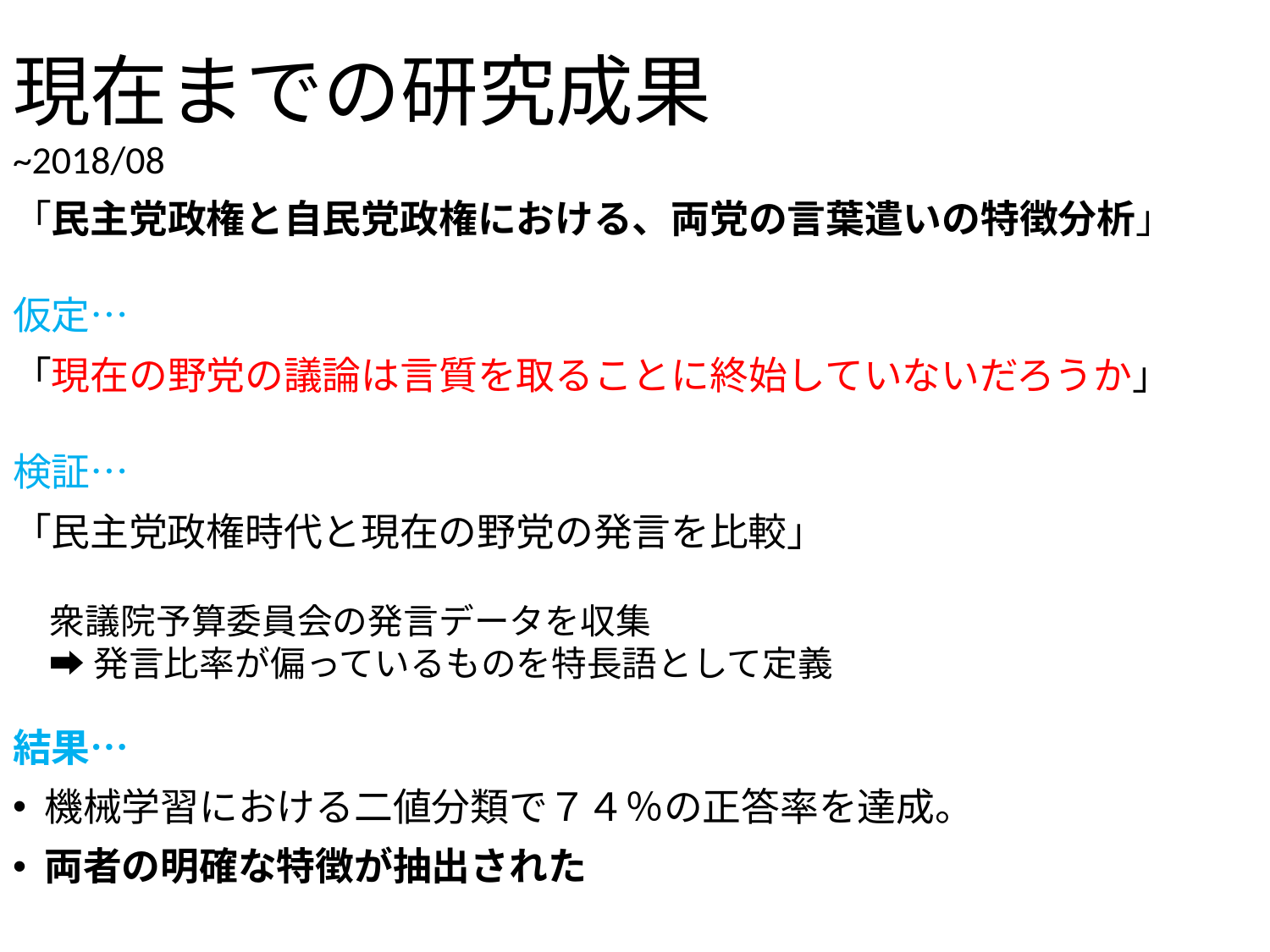

# 現在までの研究成果
~2018/08
「民主党政権と自民党政権における、両党の言葉遣いの特徴分析」

仮定…
「現在の野党の議論は言質を取ることに終始していないだろうか」

検証…
「民主党政権時代と現在の野党の発言を比較」

結果…
機械学習における二値分類で７４％の正答率を達成。
両者の明確な特徴が抽出された

衆議院予算委員会の発言データを収集
➡発言比率が偏っているものを特長語として定義